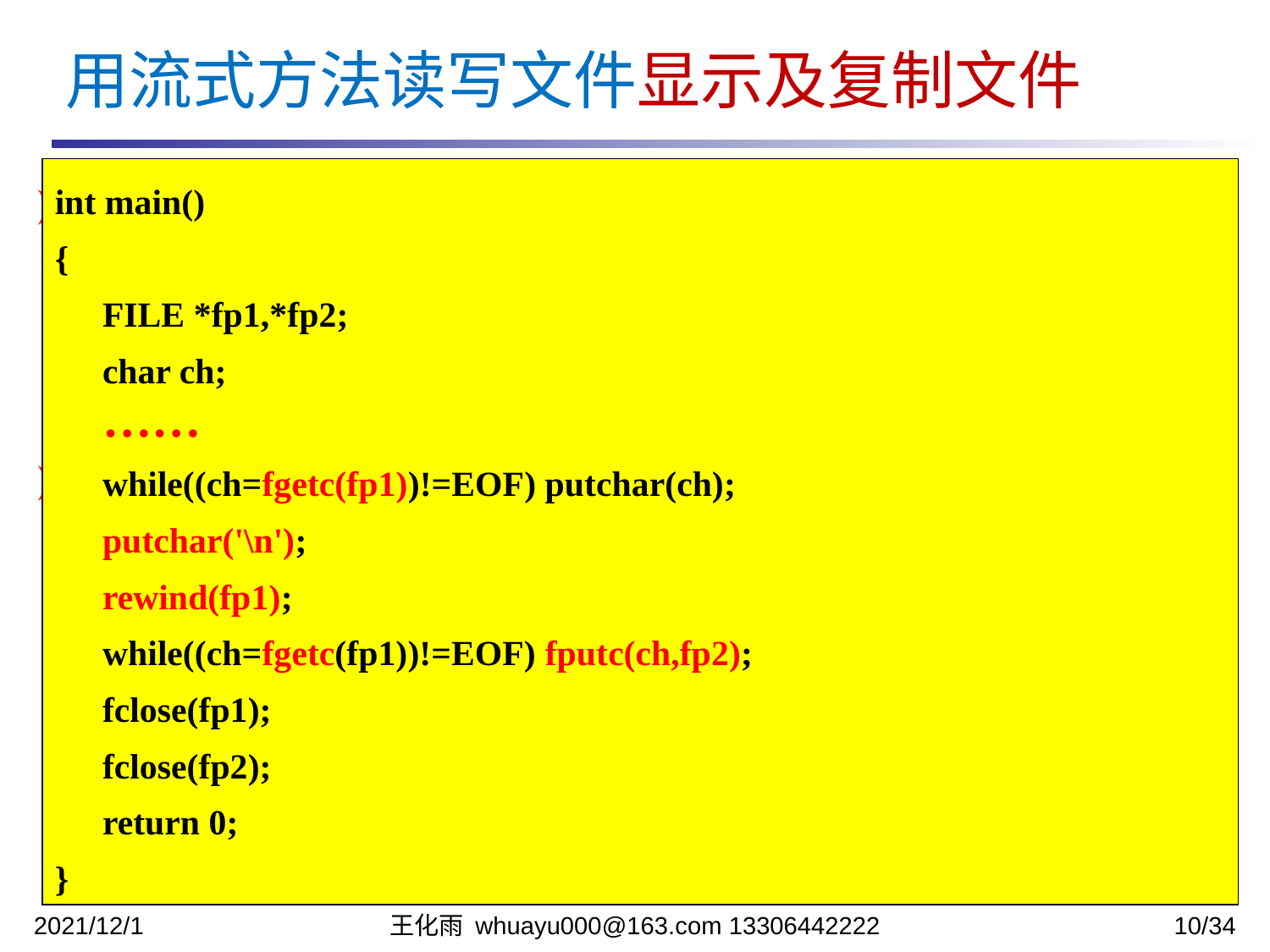

用流式方法读写文件显示及复制文件
要求：有一个磁盘文件，内有一些信息。要求第1次将它的内容显示在屏幕上，第2次把它复制到另一个文件上。
解题思路：
分别实现以上两个任务都不困难，但把二者连续做，第1次读入完文件内容后，文件位置标记已指到文件的末尾。
如果再接着读数据，就遇到文件结束标志EOF，无法再读。必须在程序中用rewind使位置指针返回文件的开头。
int main()
{
	FILE *fp1,*fp2;
	char ch;
	……
	while((ch=fgetc(fp1))!=EOF) putchar(ch);
	putchar('\n');
	rewind(fp1);
	while((ch=fgetc(fp1))!=EOF) fputc(ch,fp2);
	fclose(fp1);
	fclose(fp2);
	return 0;
}

2021/12/1
王化雨 whuayu000@163.com 13306442222
10/34